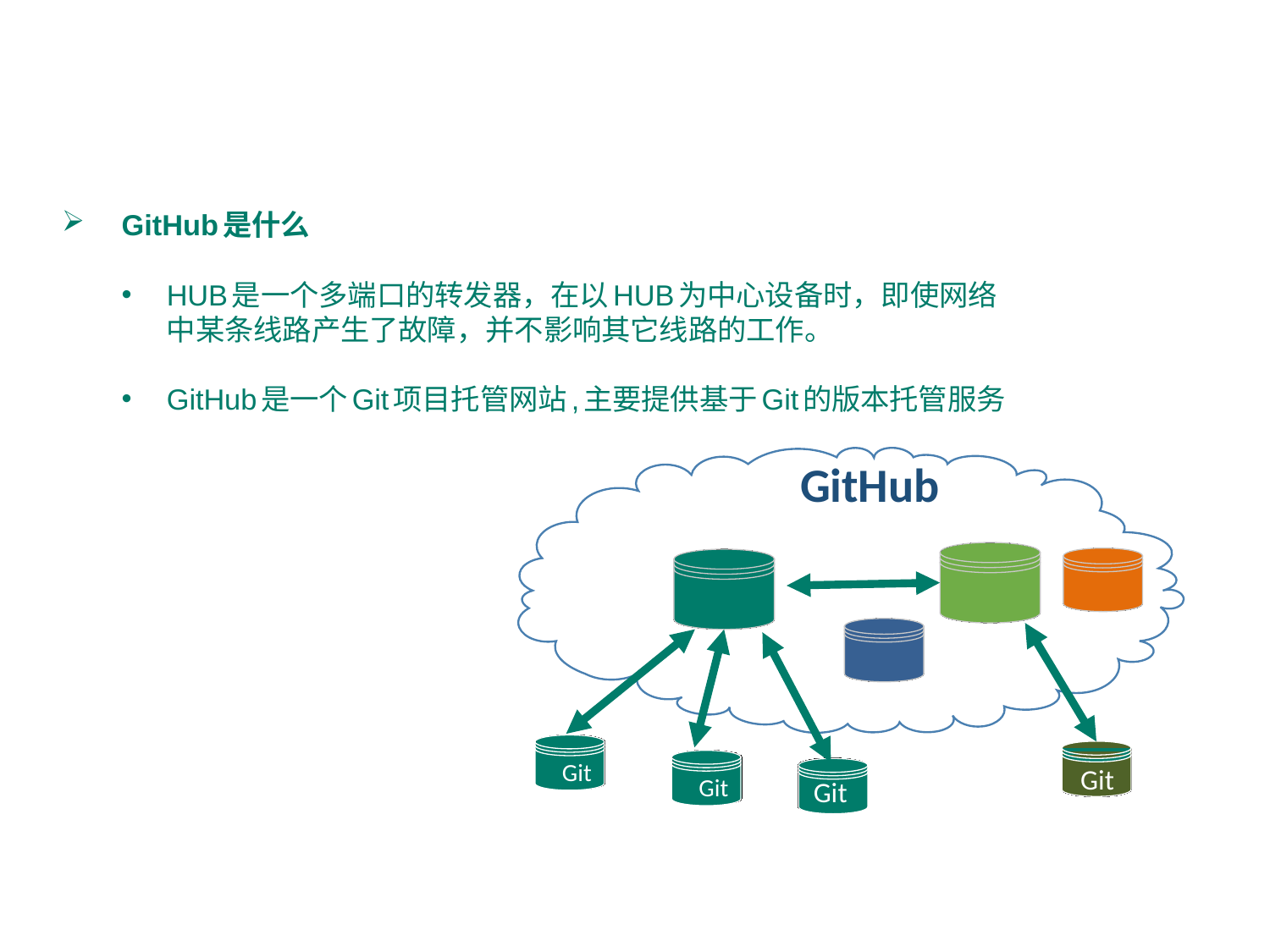

GitHub是什么

HUB是一个多端口的转发器，在以HUB为中心设备时，即使网络中某条线路产生了故障，并不影响其它线路的工作。

GitHub是一个Git项目托管网站,主要提供基于Git的版本托管服务

GitHub

Git

Git
Git

Git

Git